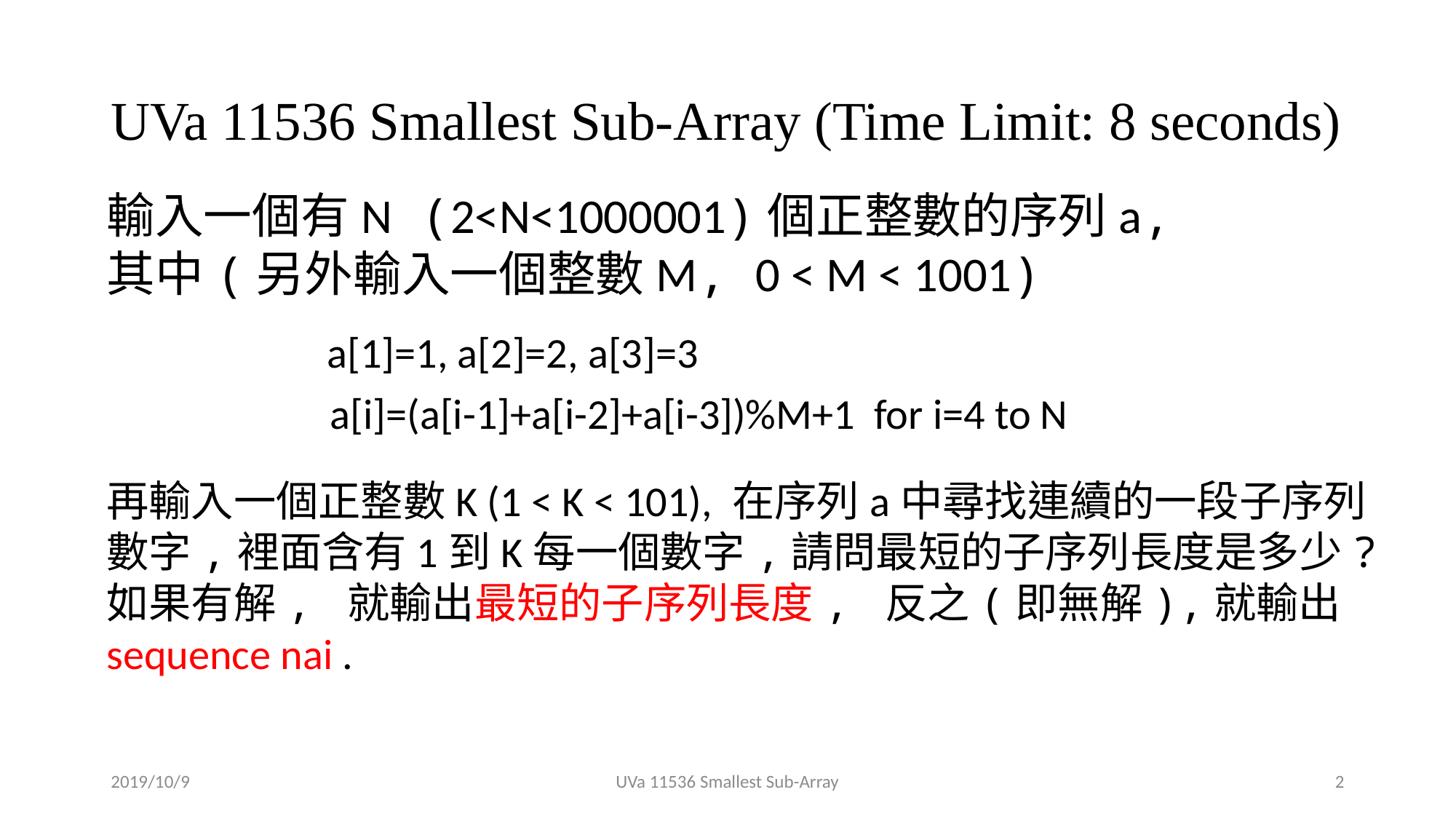

# UVa 11536 Smallest Sub-Array (Time Limit: 8 seconds)
輸入一個有N (2<N<1000001)個正整數的序列a,其中(另外輸入一個整數M, 0 < M < 1001)
a[1]=1, a[2]=2, a[3]=3
a[i]=(a[i-1]+a[i-2]+a[i-3])%M+1  for i=4 to N
再輸入一個正整數K (1 < K < 101), 在序列a中尋找連續的一段子序列數字,裡面含有1到K每一個數字,請問最短的子序列長度是多少?如果有解, 就輸出最短的子序列長度, 反之(即無解),就輸出sequence nai .
2019/10/9
UVa 11536 Smallest Sub-Array
2